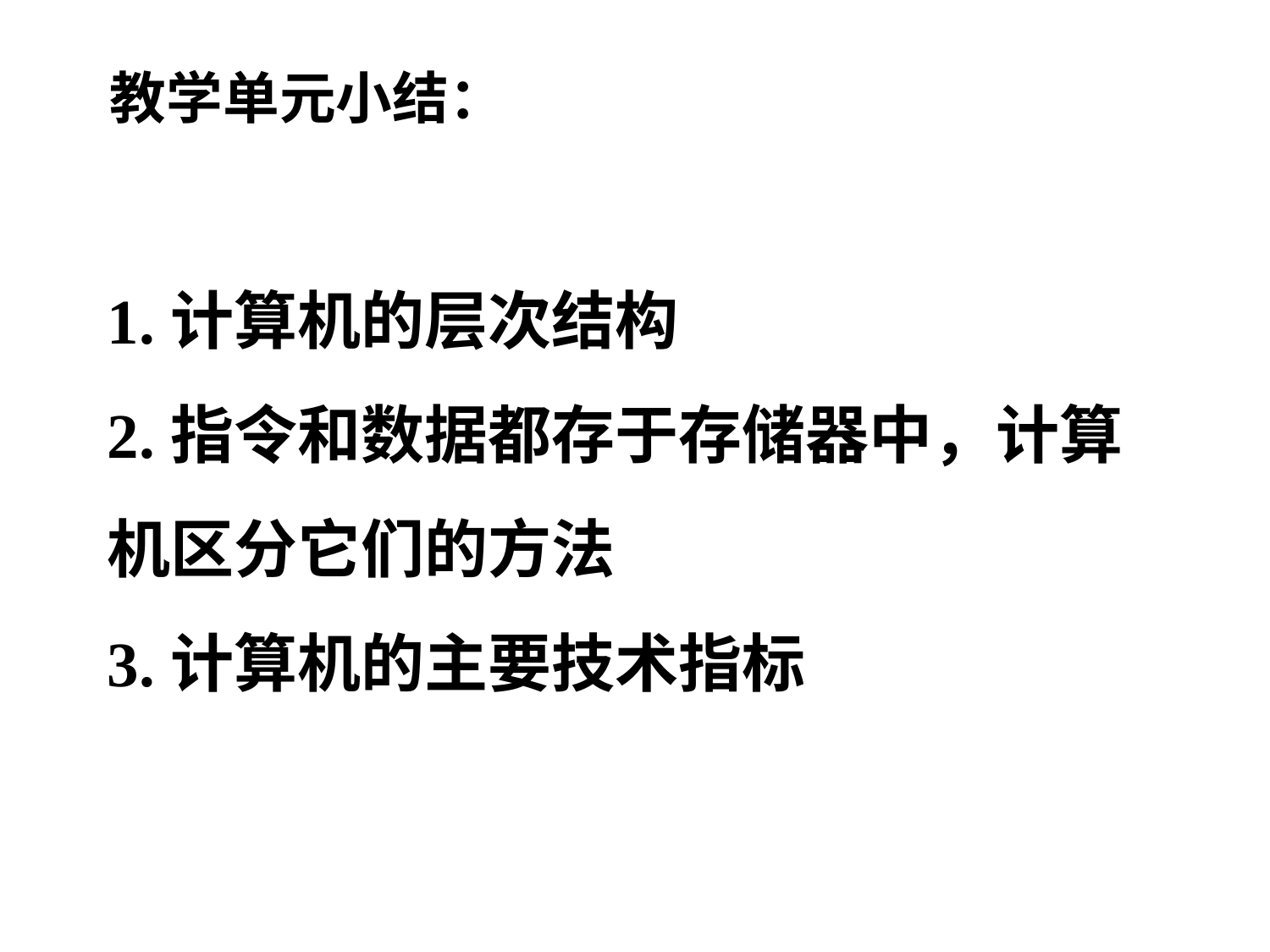

教学单元小结：
1.计算机的层次结构
2.指令和数据都存于存储器中，计算机区分它们的方法
3.计算机的主要技术指标